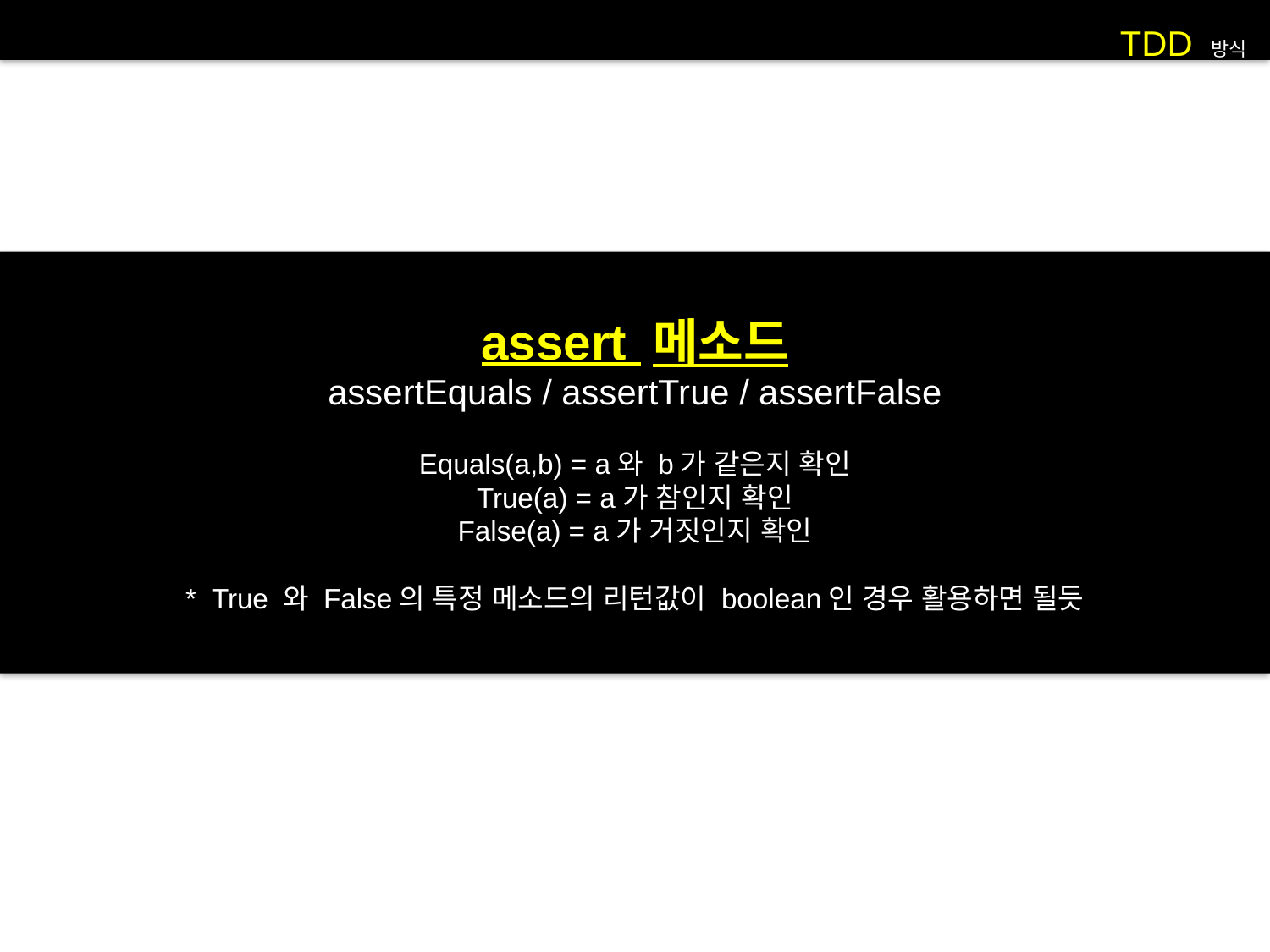

TDD 방식
assert 메소드
assertEquals / assertTrue / assertFalse

Equals(a,b) = a와 b가 같은지 확인
True(a) = a가 참인지 확인
False(a) = a가 거짓인지 확인

*  True 와 False의 특정 메소드의 리턴값이 boolean인 경우 활용하면 될듯